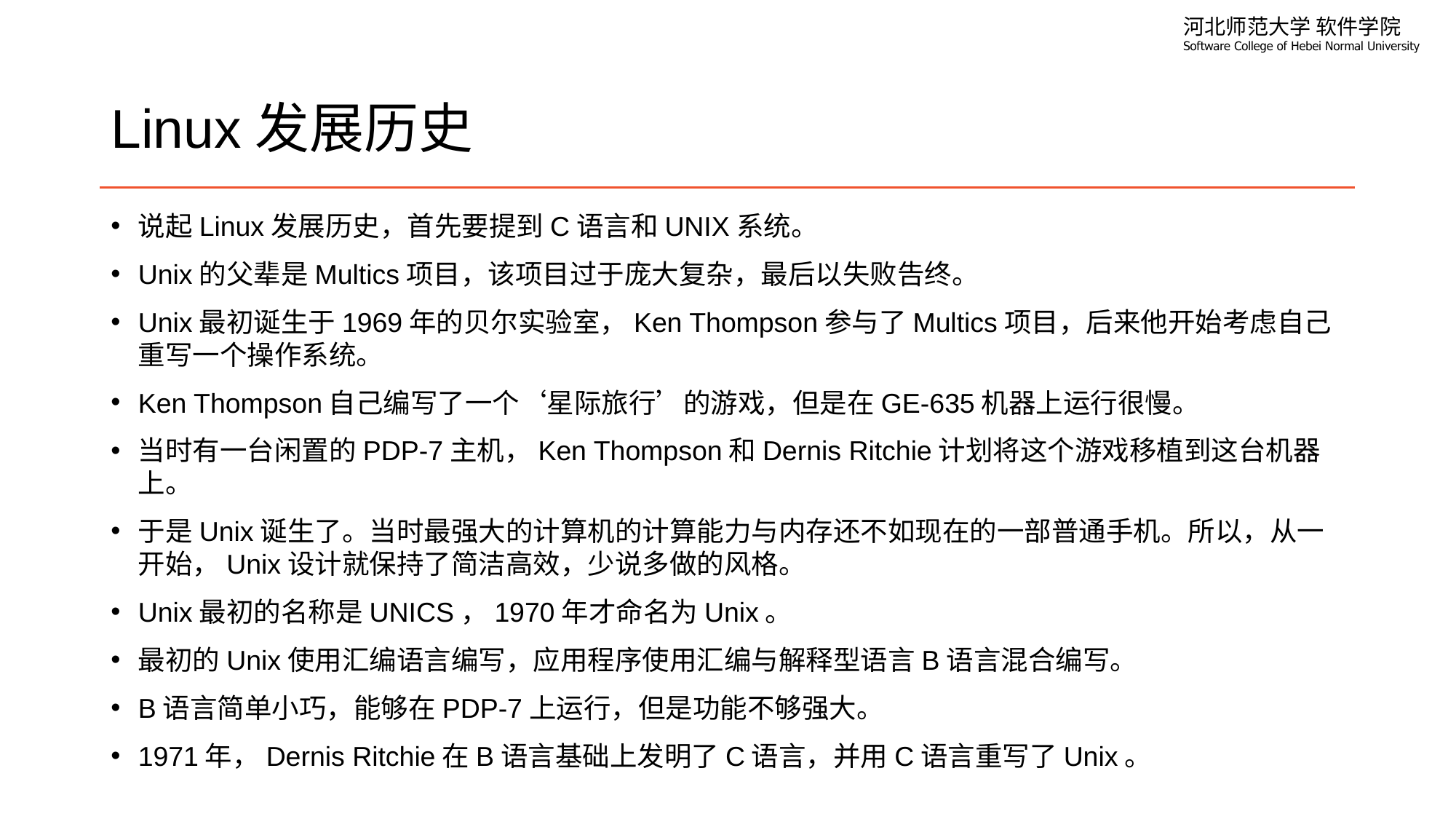

# Linux发展历史
说起Linux发展历史，首先要提到C语言和UNIX系统。
Unix的父辈是Multics项目，该项目过于庞大复杂，最后以失败告终。
Unix最初诞生于1969年的贝尔实验室，Ken Thompson参与了Multics项目，后来他开始考虑自己重写一个操作系统。
Ken Thompson自己编写了一个‘星际旅行’的游戏，但是在GE-635机器上运行很慢。
当时有一台闲置的PDP-7主机，Ken Thompson和Dernis Ritchie计划将这个游戏移植到这台机器上。
于是Unix诞生了。当时最强大的计算机的计算能力与内存还不如现在的一部普通手机。所以，从一开始，Unix设计就保持了简洁高效，少说多做的风格。
Unix最初的名称是UNICS，1970年才命名为Unix。
最初的Unix使用汇编语言编写，应用程序使用汇编与解释型语言B语言混合编写。
B语言简单小巧，能够在PDP-7上运行，但是功能不够强大。
1971年，Dernis Ritchie在B语言基础上发明了C语言，并用C语言重写了Unix。